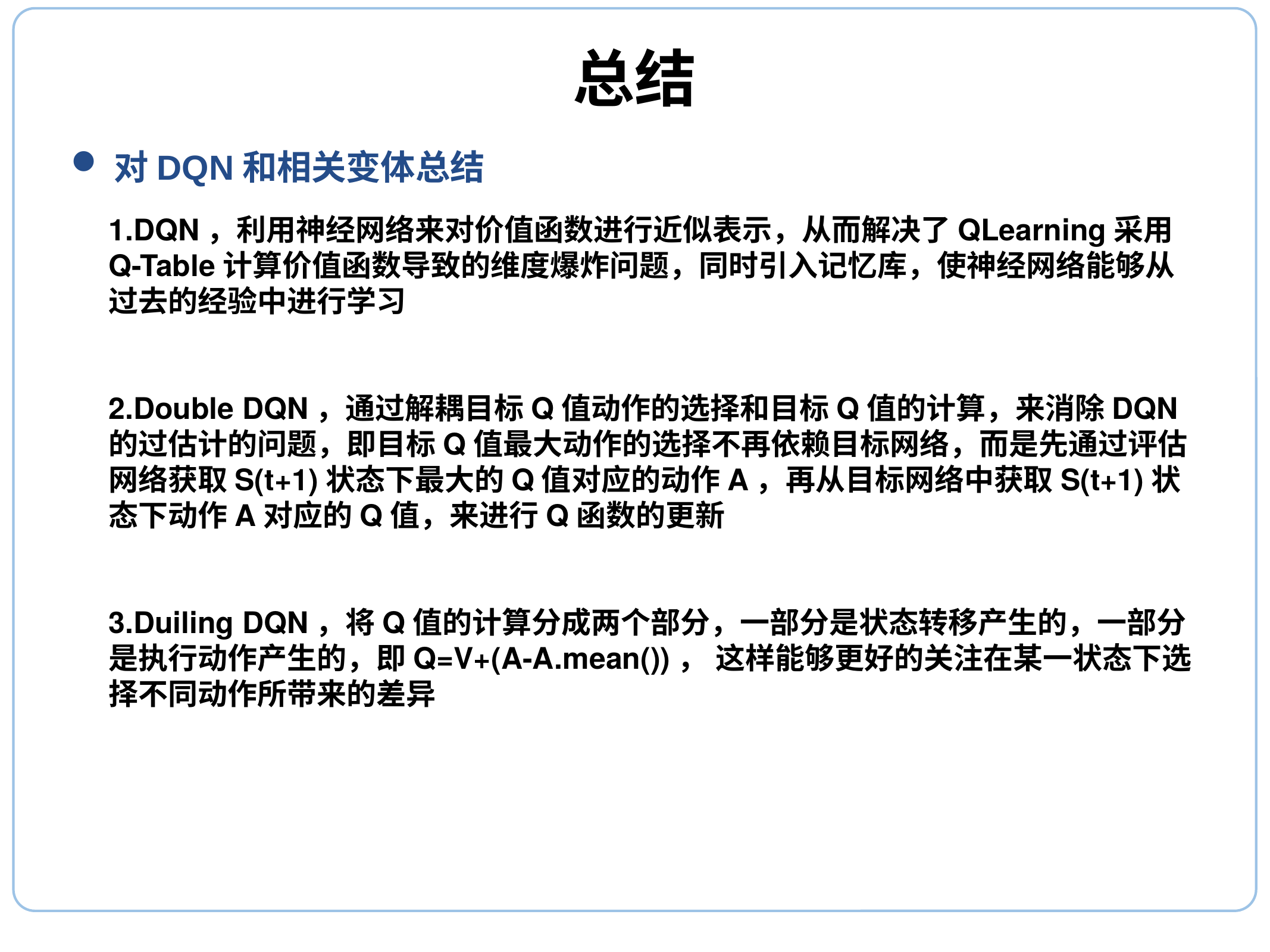

# 总结
对DQN和相关变体总结
1.DQN，利用神经网络来对价值函数进行近似表示，从而解决了QLearning采用Q-Table计算价值函数导致的维度爆炸问题，同时引入记忆库，使神经网络能够从过去的经验中进行学习

2.Double DQN，通过解耦目标Q值动作的选择和目标Q值的计算，来消除DQN的过估计的问题，即目标Q值最大动作的选择不再依赖目标网络，而是先通过评估网络获取S(t+1)状态下最大的Q值对应的动作A，再从目标网络中获取S(t+1)状态下动作A对应的Q值，来进行Q函数的更新

3.Duiling DQN，将Q值的计算分成两个部分，一部分是状态转移产生的，一部分是执行动作产生的，即Q=V+(A-A.mean())， 这样能够更好的关注在某一状态下选择不同动作所带来的差异

29